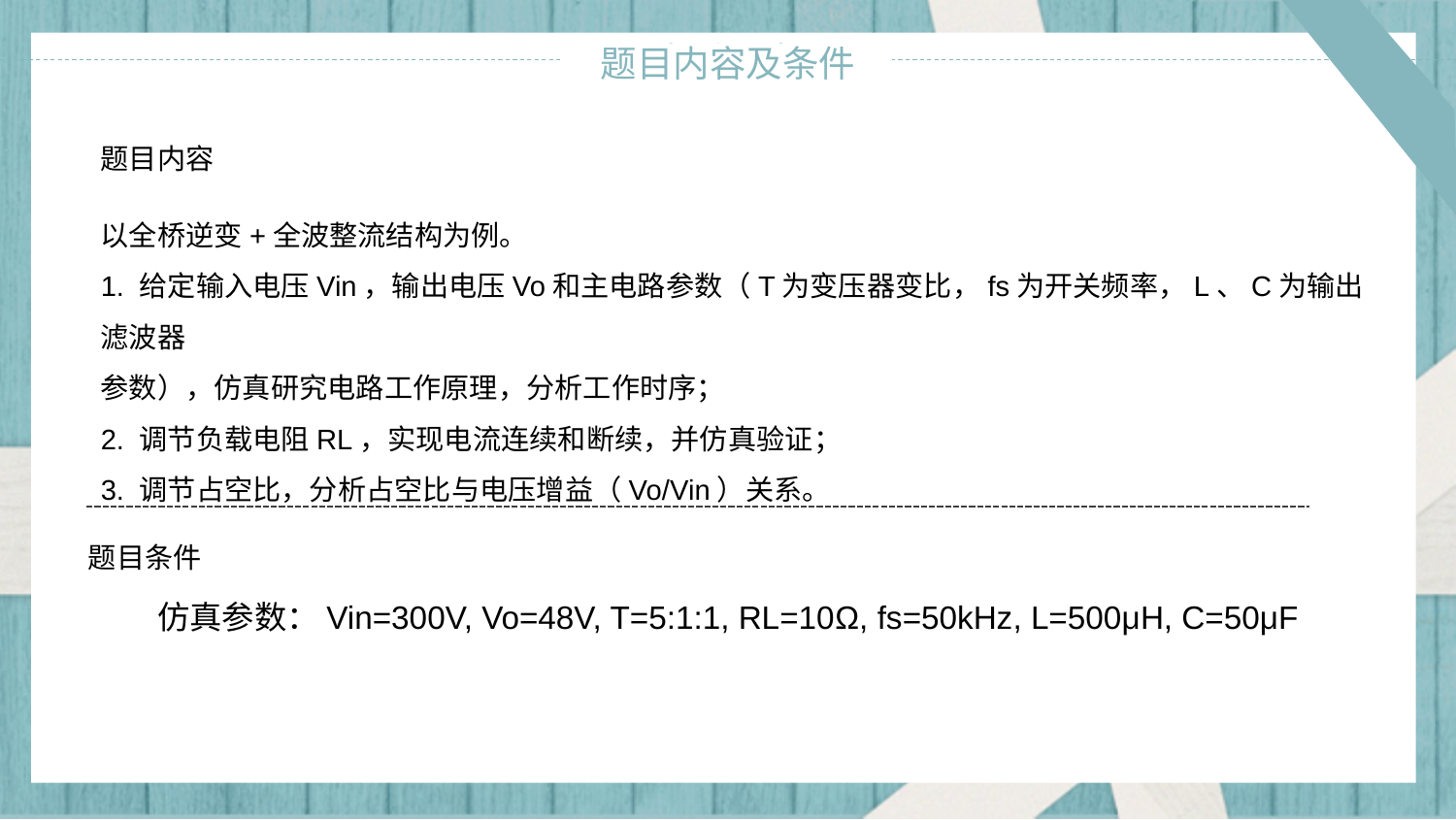

题目内容及条件
题目内容
以全桥逆变+全波整流结构为例。
1. 给定输入电压Vin，输出电压Vo和主电路参数（T为变压器变比，fs为开关频率，L、C为输出滤波器
参数），仿真研究电路工作原理，分析工作时序；
2. 调节负载电阻RL，实现电流连续和断续，并仿真验证；
3. 调节占空比，分析占空比与电压增益（Vo/Vin）关系。

### Chart

| Category |
|---|
题目条件
仿真参数：Vin=300V, Vo=48V, T=5:1:1, RL=10Ω, fs=50kHz, L=500μH, C=50μF